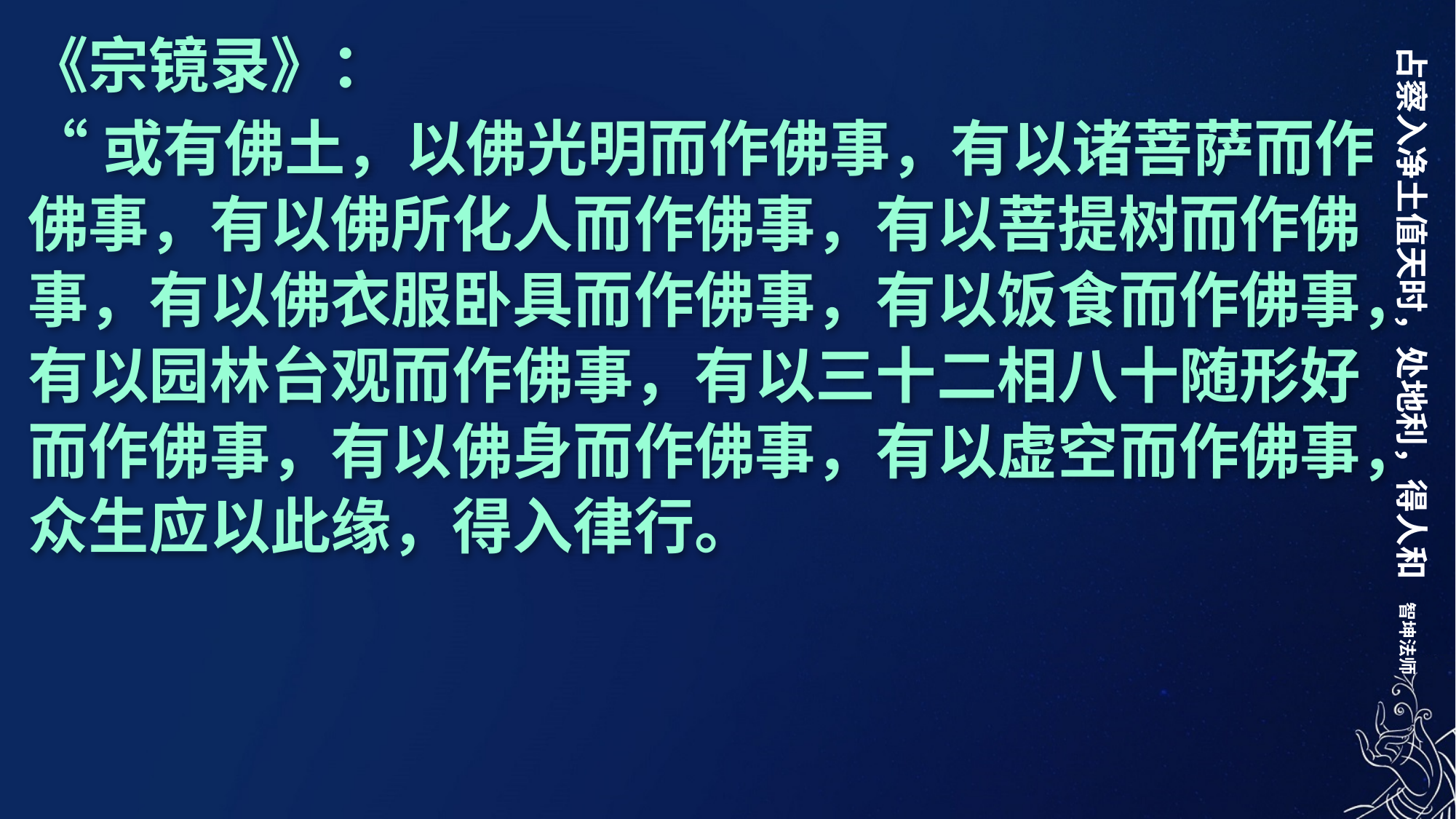

《宗镜录》：
“或有佛土，以佛光明而作佛事，有以诸菩萨而作佛事，有以佛所化人而作佛事，有以菩提树而作佛事，有以佛衣服卧具而作佛事，有以饭食而作佛事，有以园林台观而作佛事，有以三十二相八十随形好而作佛事，有以佛身而作佛事，有以虚空而作佛事，众生应以此缘，得入律行。